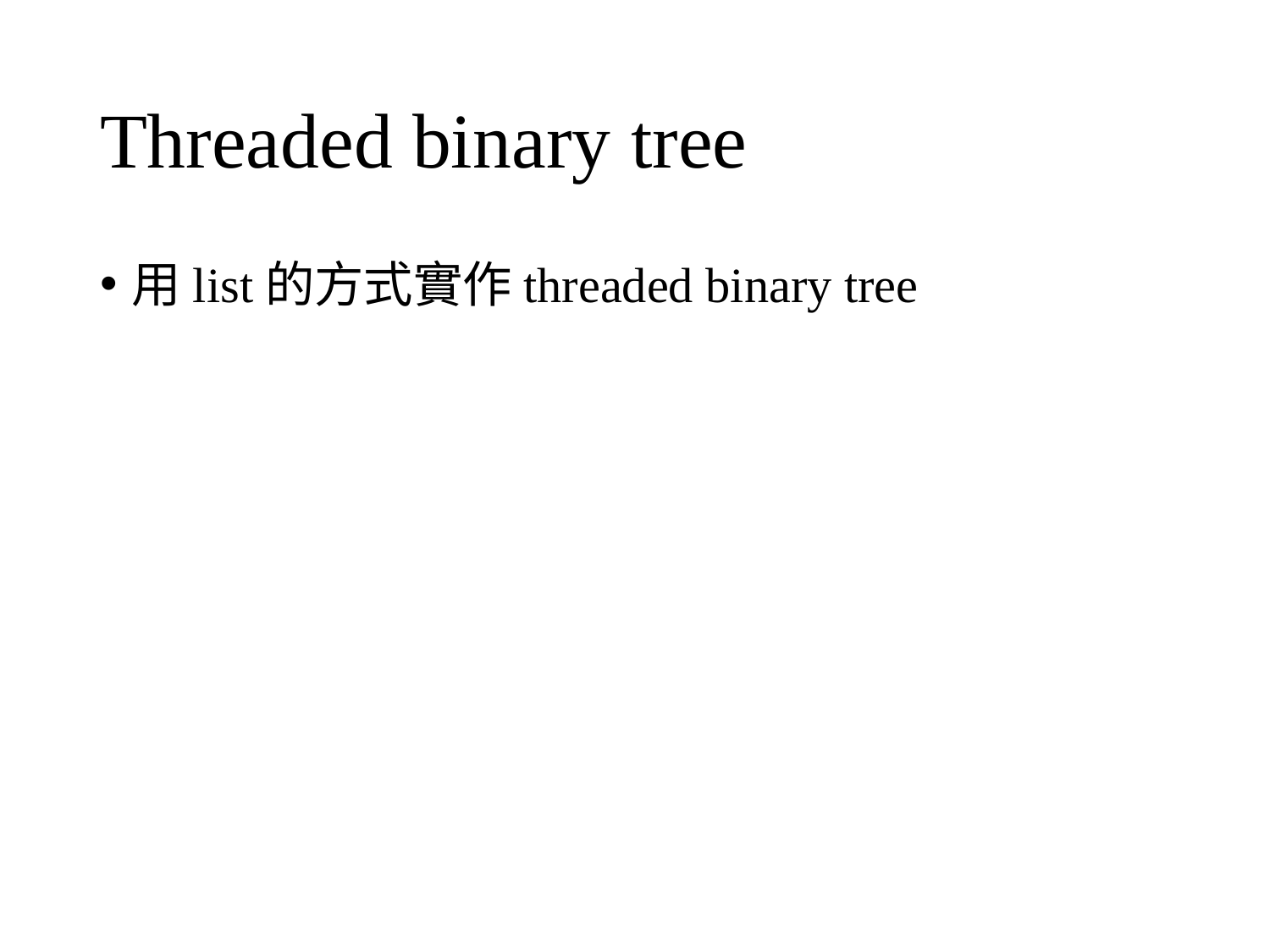

# Threaded binary tree
用list的方式實作threaded binary tree